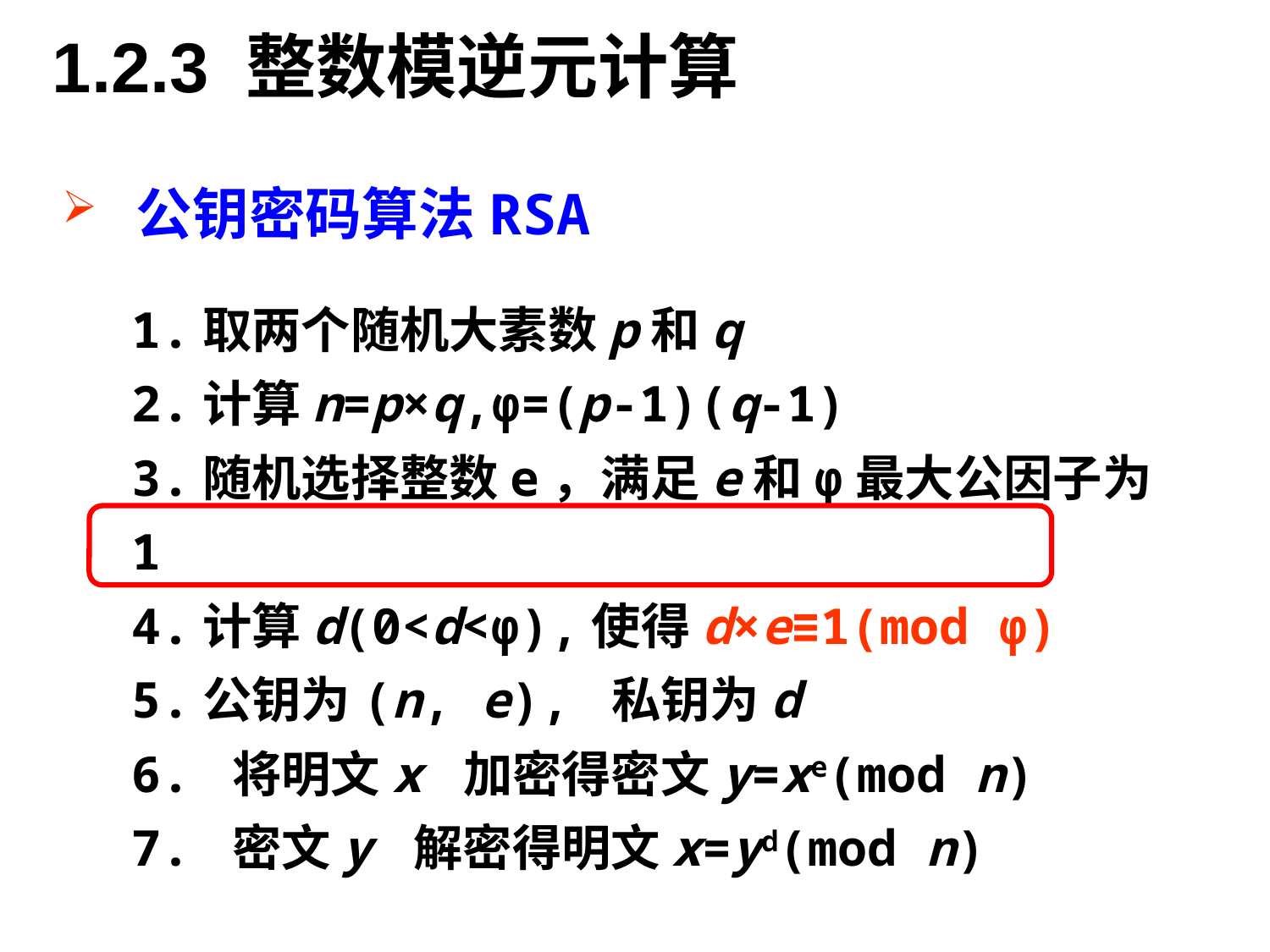

# 1.2.3 整数模逆元计算
公钥密码算法RSA
1.取两个随机大素数p和q
2.计算n=p×q,φ=(p-1)(q-1)
3.随机选择整数e，满足e和φ最大公因子为1
4.计算d(0<d<φ),使得d×e≡1(mod φ)
5.公钥为(n, e), 私钥为d
6. 将明文x 加密得密文y=xe(mod n)
7. 密文y 解密得明文x=yd(mod n)

10